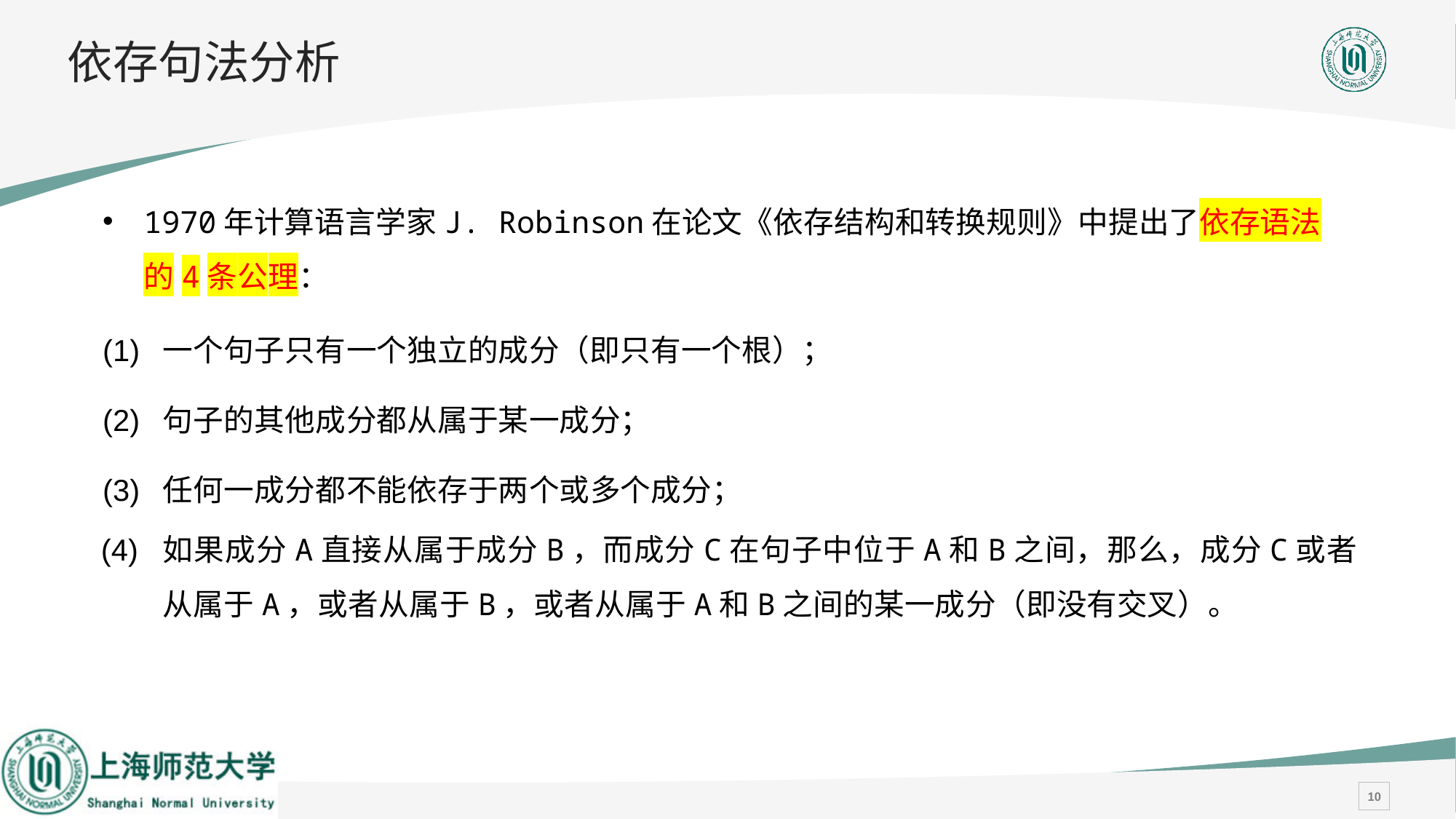

依存句法分析
1970年计算语言学家J. Robinson在论文《依存结构和转换规则》中提出了依存语法的4条公理：
一个句子只有一个独立的成分（即只有一个根）；
句子的其他成分都从属于某一成分；
任何一成分都不能依存于两个或多个成分；
如果成分A直接从属于成分B，而成分C在句子中位于A和B之间，那么，成分C或者从属于A，或者从属于B，或者从属于A和B之间的某一成分（即没有交叉）。